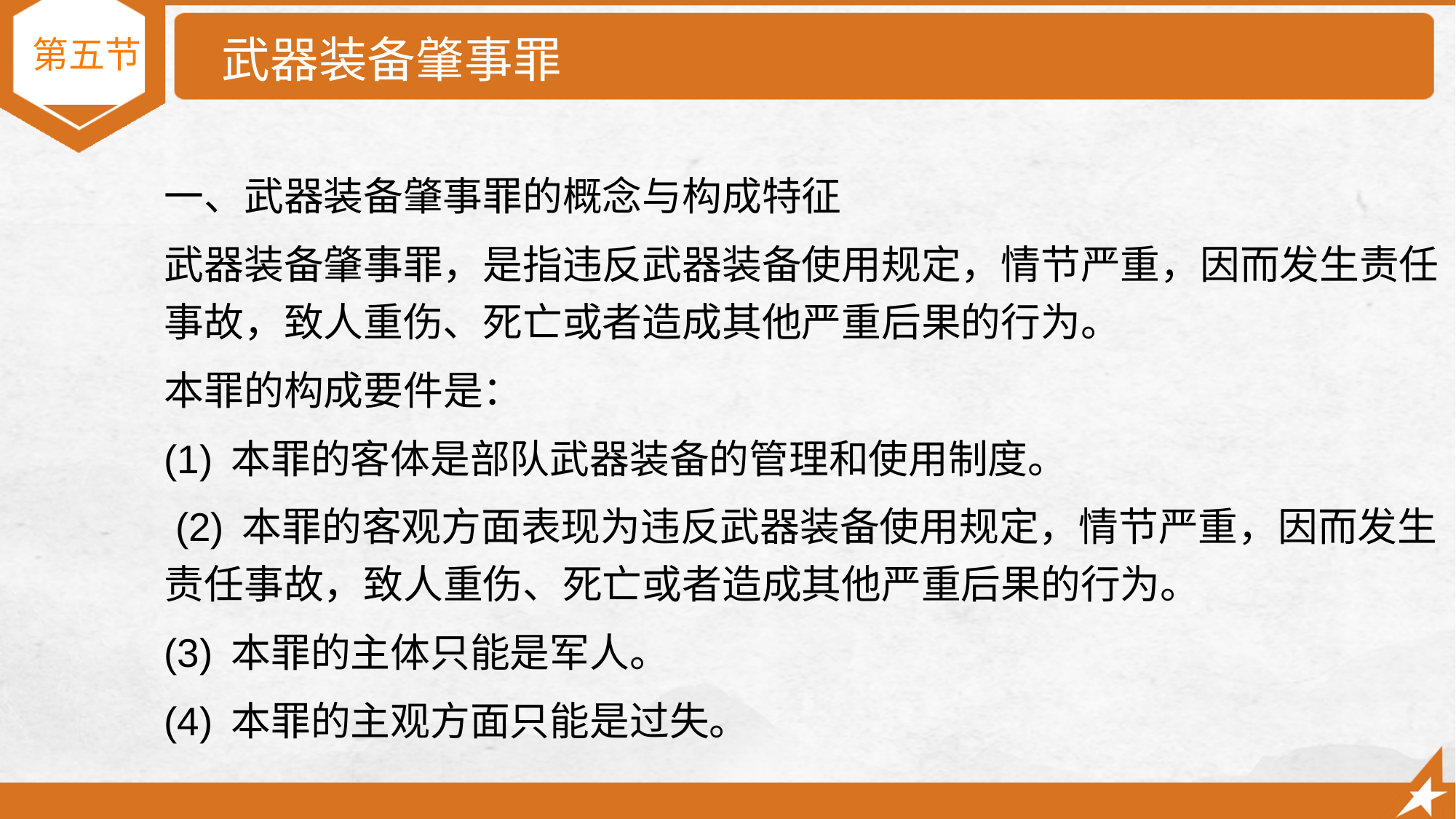

第五节
# 武器装备肇事罪
一、武器装备肇事罪的概念与构成特征
武器装备肇事罪，是指违反武器装备使用规定，情节严重，因而发生责任事故，致人重伤、死亡或者造成其他严重后果的行为。
本罪的构成要件是：
(1) 本罪的客体是部队武器装备的管理和使用制度。
 (2) 本罪的客观方面表现为违反武器装备使用规定，情节严重，因而发生责任事故，致人重伤、死亡或者造成其他严重后果的行为。
(3) 本罪的主体只能是军人。
(4) 本罪的主观方面只能是过失。